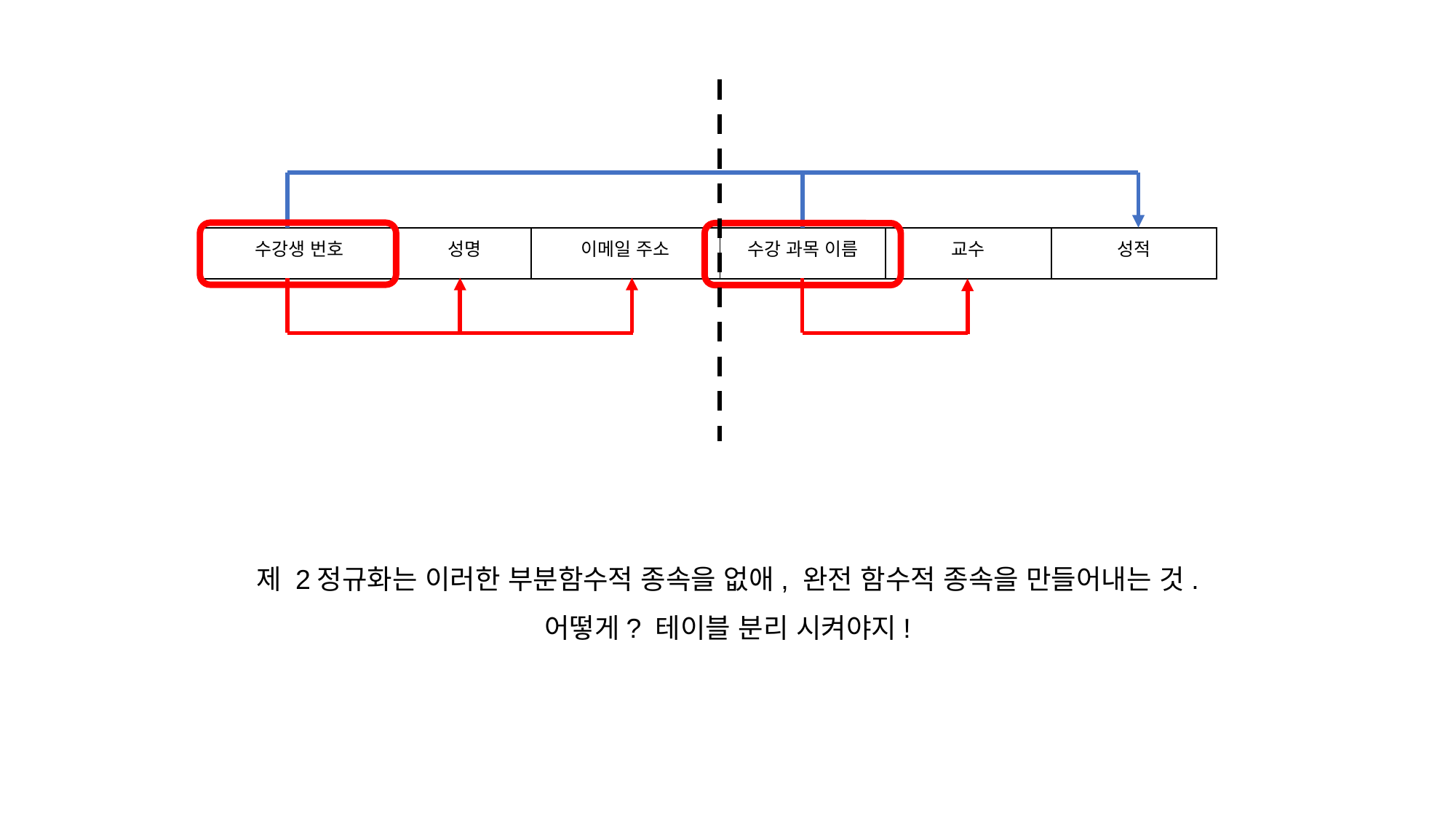

| 수강생 번호 | 성명 | 이메일 주소 | 수강 과목 이름 | 교수 | 성적 |
| --- | --- | --- | --- | --- | --- |
제 2정규화는 이러한 부분함수적 종속을 없애, 완전 함수적 종속을 만들어내는 것.
어떻게? 테이블 분리 시켜야지!